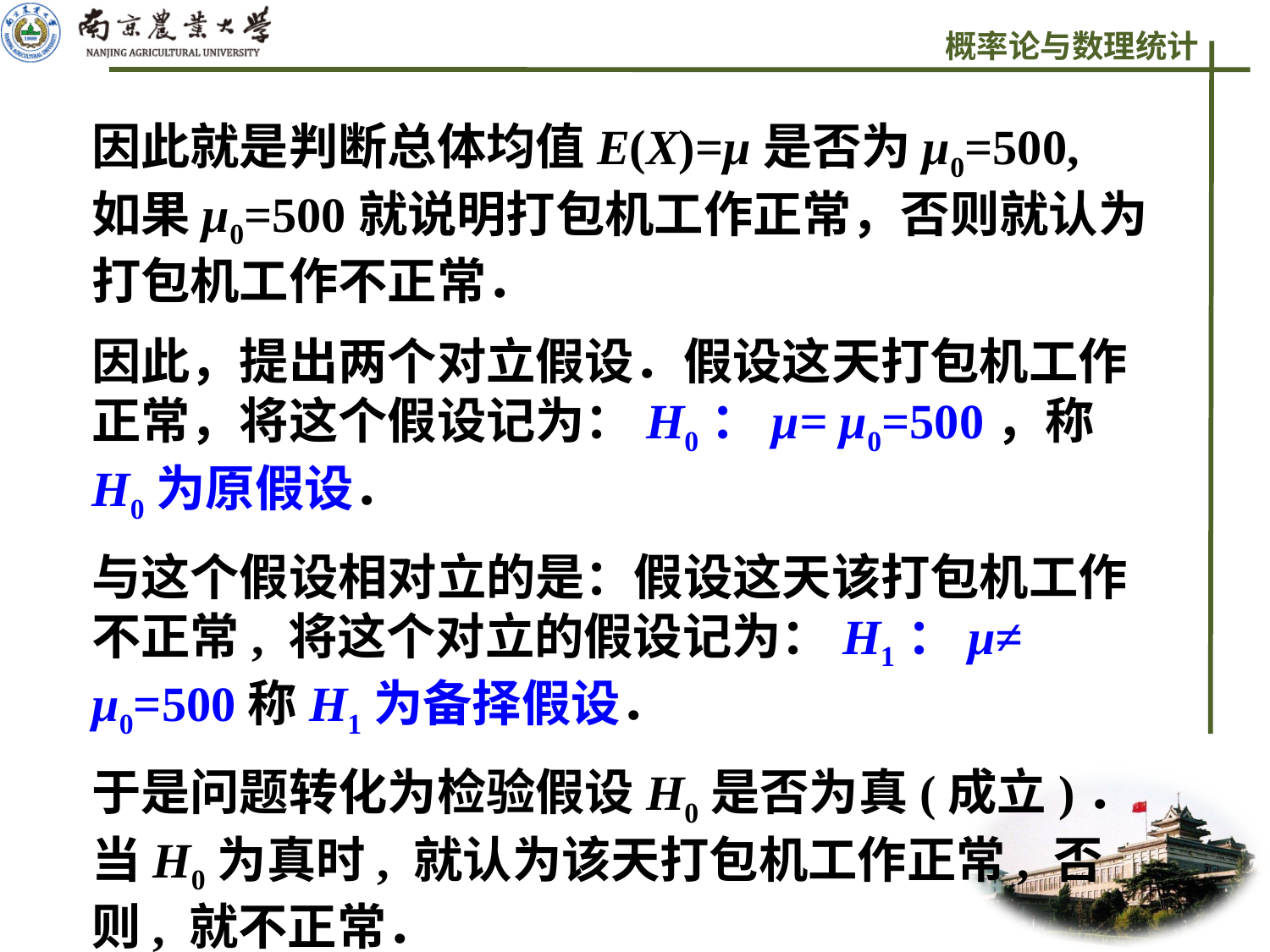

因此就是判断总体均值E(X)=μ是否为μ0=500, 如果μ0=500就说明打包机工作正常，否则就认为打包机工作不正常．
因此，提出两个对立假设．假设这天打包机工作正常，将这个假设记为：H0：μ= μ0=500，称H0为原假设．
与这个假设相对立的是：假设这天该打包机工作不正常, 将这个对立的假设记为：H1：μ≠ μ0=500称H1为备择假设．
于是问题转化为检验假设H0是否为真(成立)．当H0为真时, 就认为该天打包机工作正常, 否则, 就不正常．